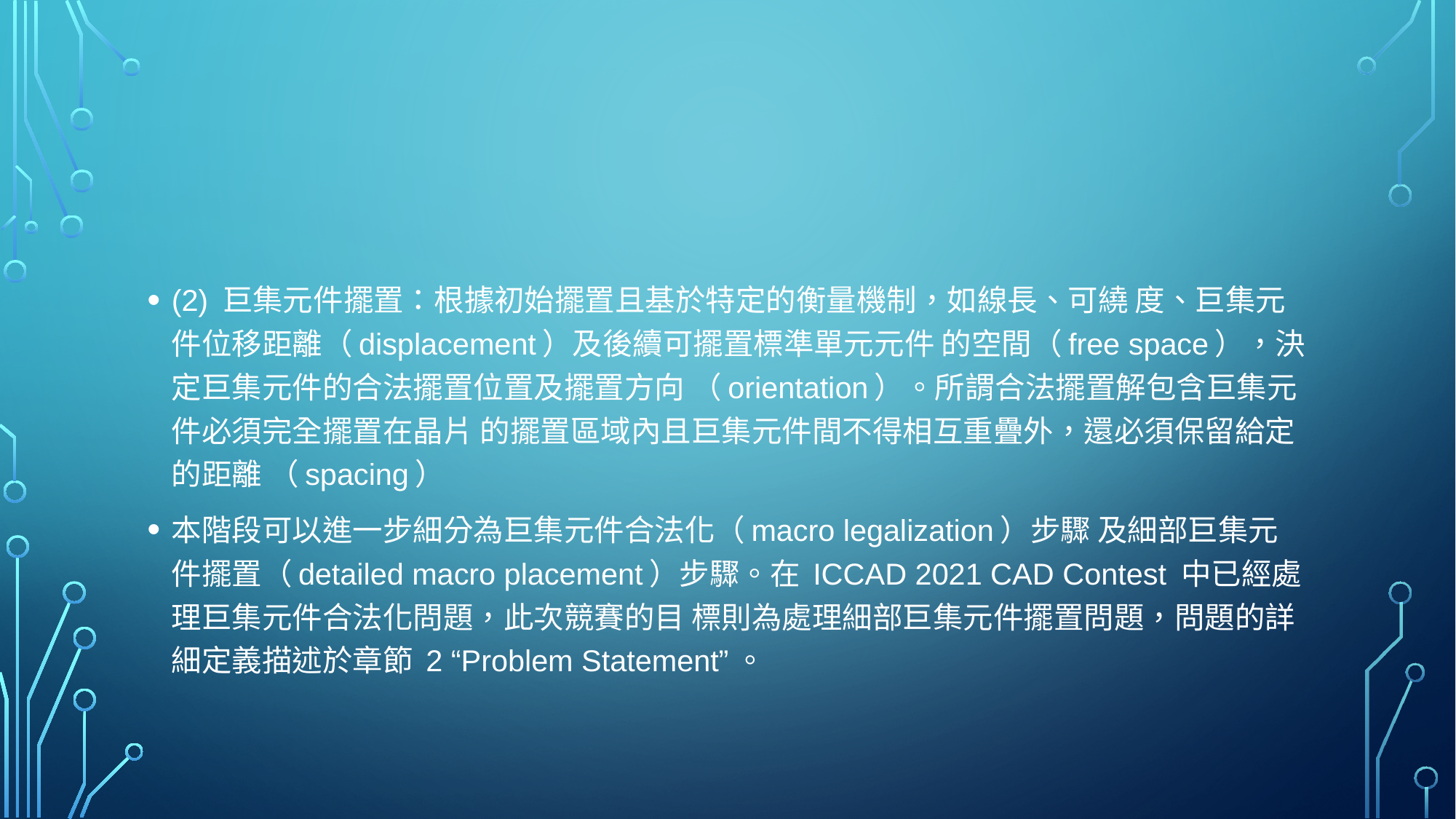

#
(2) 巨集元件擺置：根據初始擺置且基於特定的衡量機制，如線長、可繞 度、巨集元件位移距離（displacement）及後續可擺置標準單元元件 的空間（free space），決定巨集元件的合法擺置位置及擺置方向 （orientation）。所謂合法擺置解包含巨集元件必須完全擺置在晶片 的擺置區域內且巨集元件間不得相互重疊外，還必須保留給定的距離 （spacing）
本階段可以進一步細分為巨集元件合法化（macro legalization）步驟 及細部巨集元件擺置（detailed macro placement）步驟。在 ICCAD 2021 CAD Contest 中已經處理巨集元件合法化問題，此次競賽的目 標則為處理細部巨集元件擺置問題，問題的詳細定義描述於章節 2 “Problem Statement”。